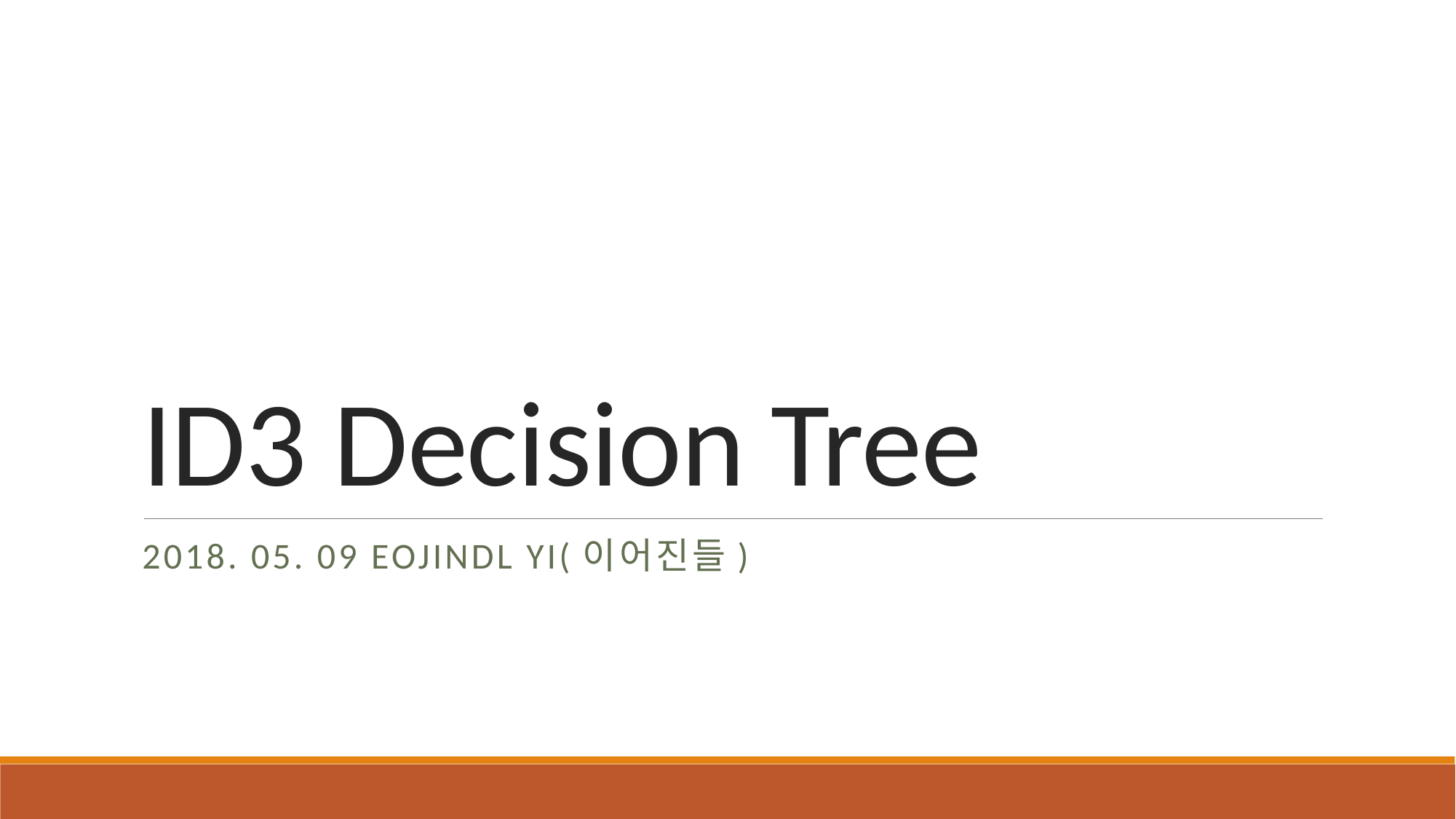

# ID3 Decision Tree
2018. 05. 09 Eojindl Yi(이어진들)